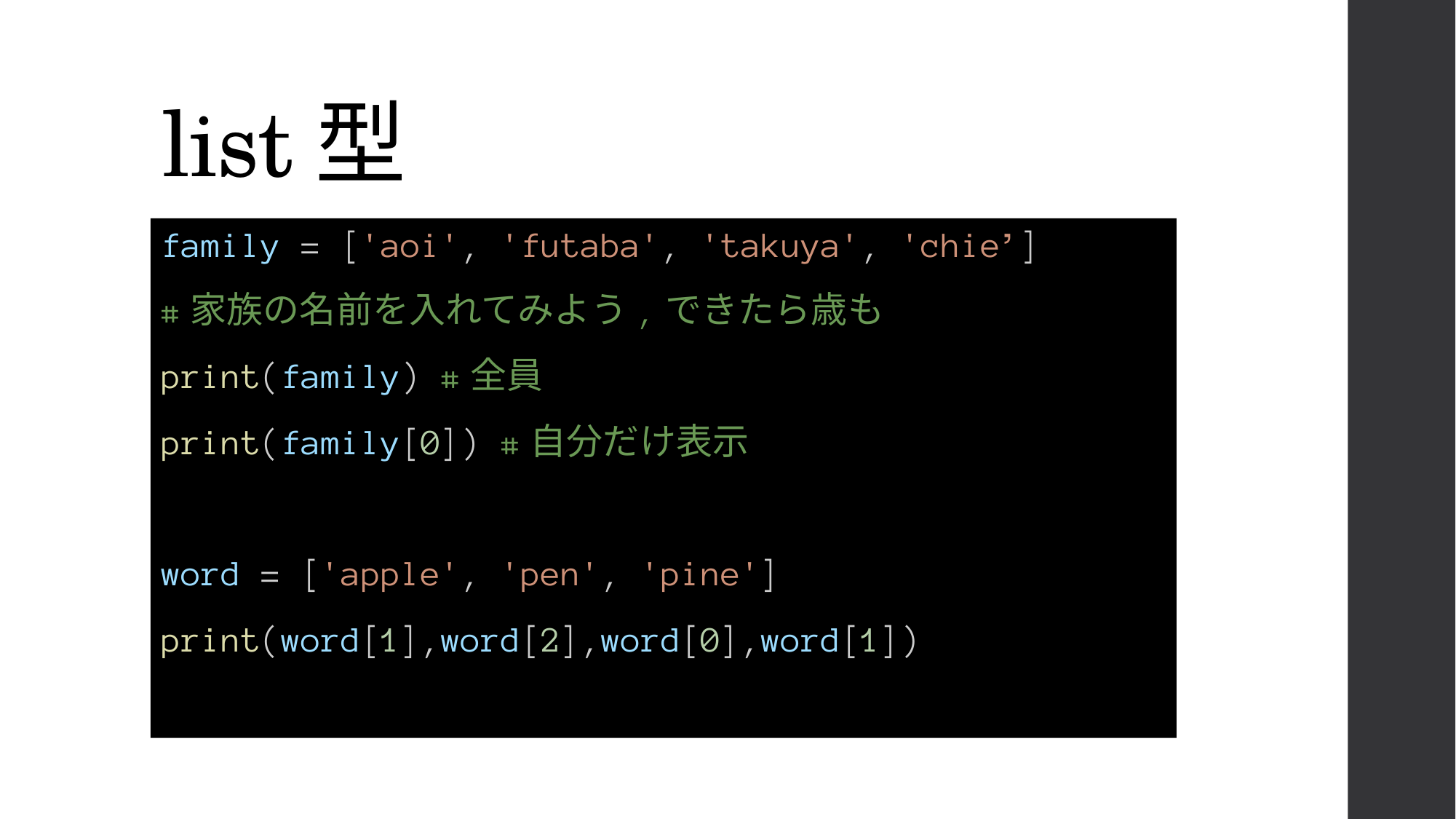

# list型
family = ['aoi', 'futaba', 'takuya', 'chie’]
#家族の名前を入れてみよう,できたら歳も
print(family) #全員
print(family[0]) #自分だけ表示

word = ['apple', 'pen', 'pine']
print(word[1],word[2],word[0],word[1])